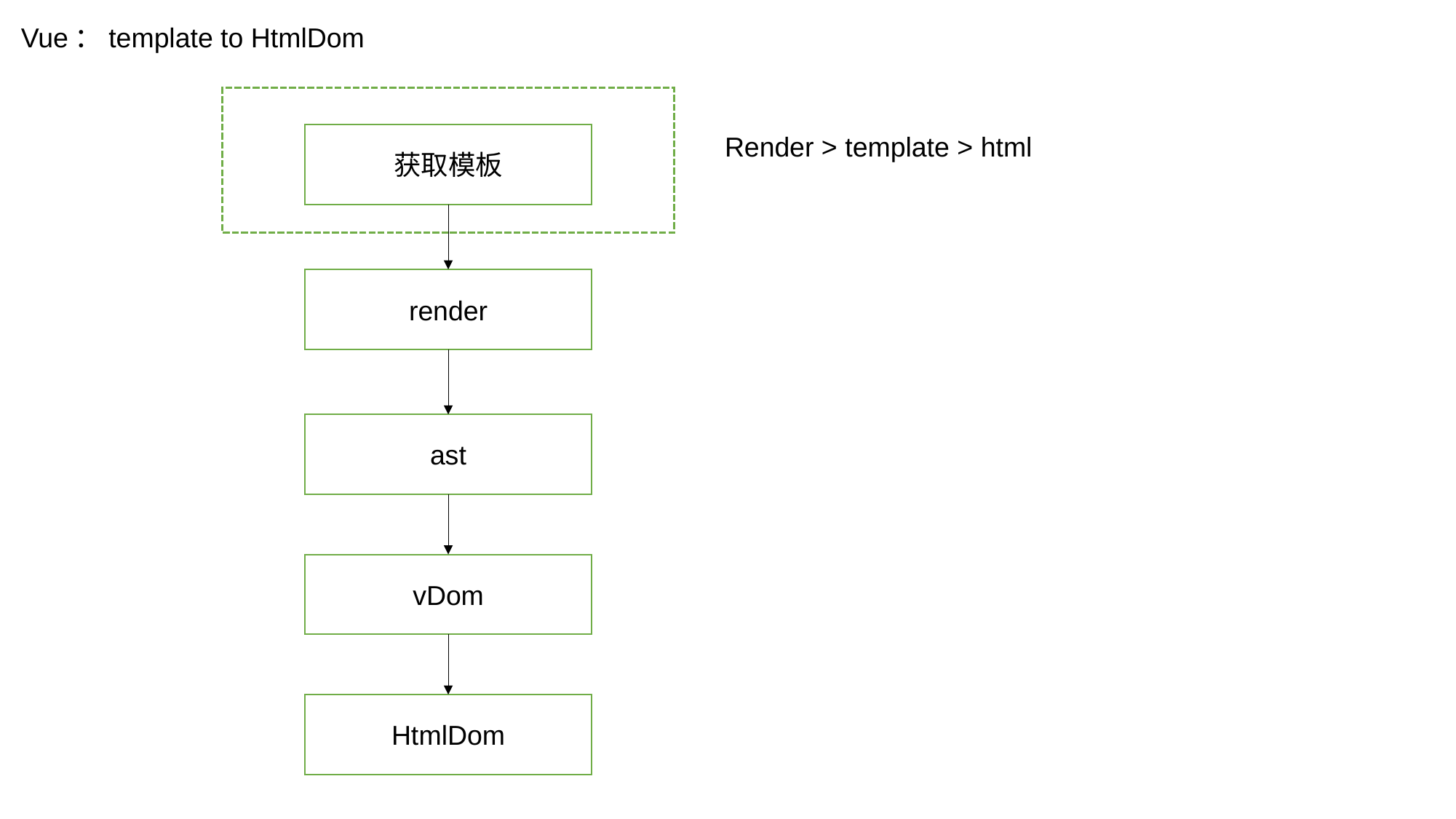

Vue：template to HtmlDom

获取模板
Render > template > html
render
ast
vDom
HtmlDom